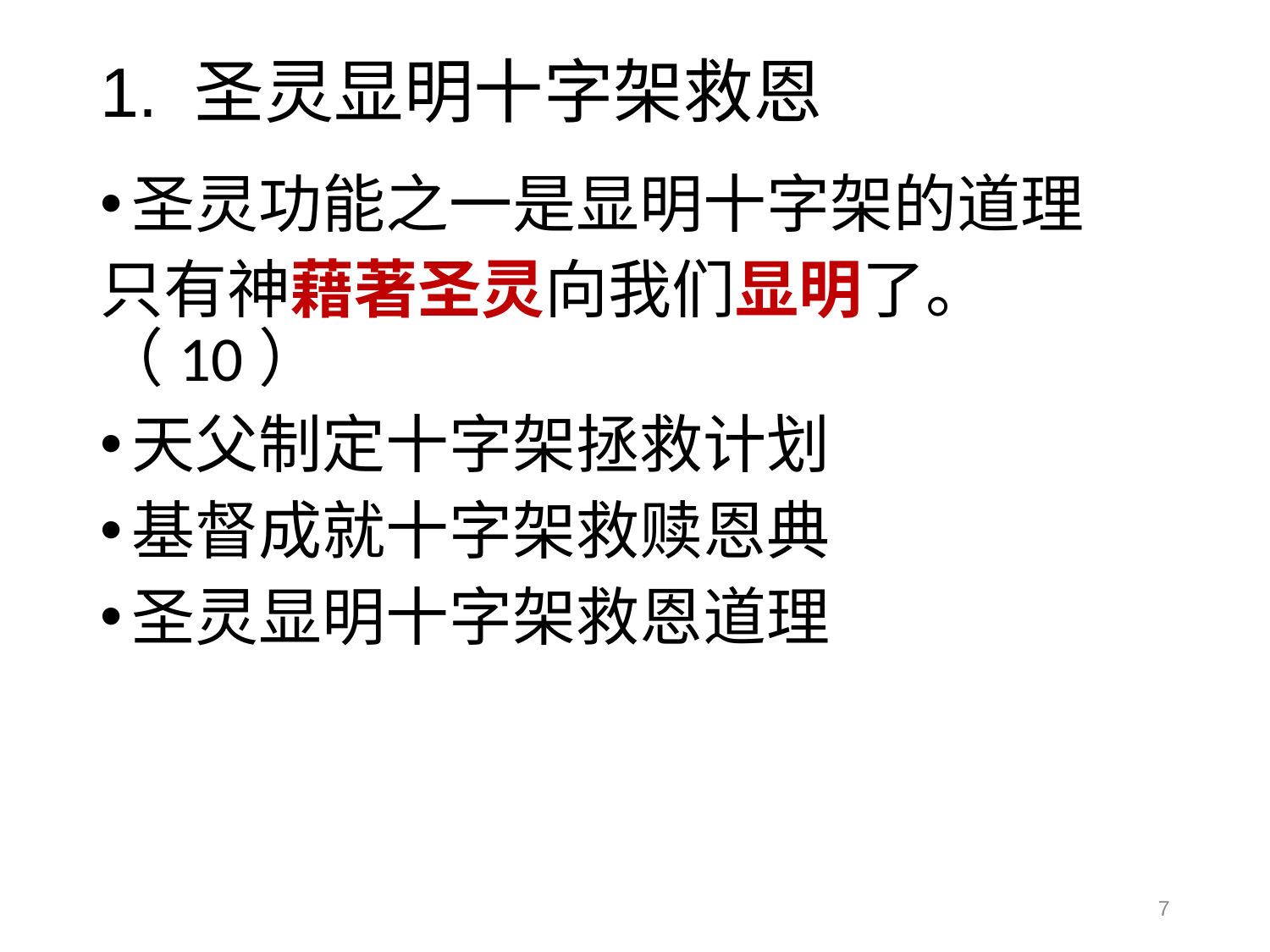

# 1. 圣灵显明十字架救恩
圣灵功能之一是显明十字架的道理
只有神藉著圣灵向我们显明了。（10）
天父制定十字架拯救计划
基督成就十字架救赎恩典
圣灵显明十字架救恩道理

7